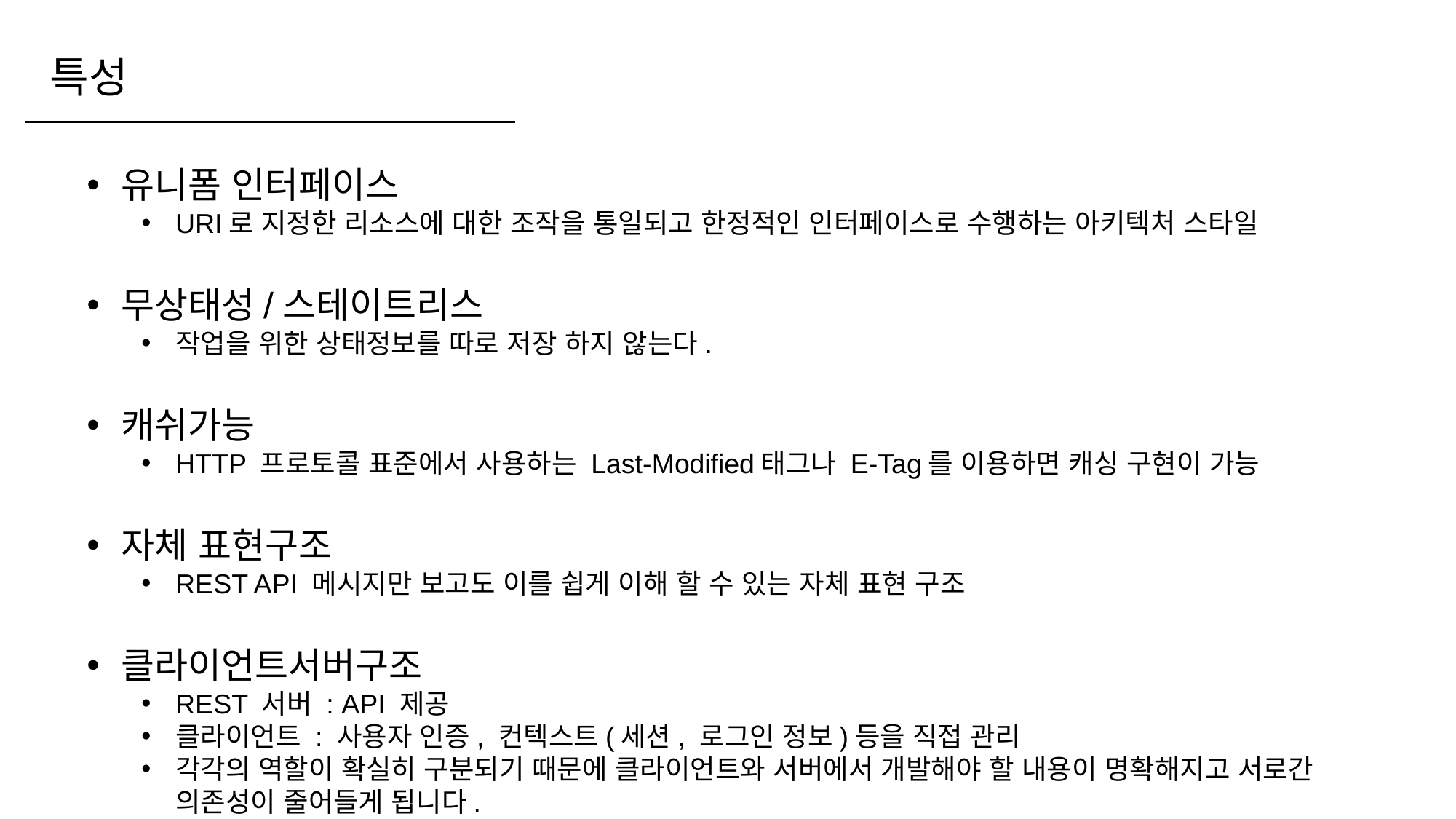

특성
유니폼 인터페이스
URI로 지정한 리소스에 대한 조작을 통일되고 한정적인 인터페이스로 수행하는 아키텍처 스타일

무상태성/스테이트리스
작업을 위한 상태정보를 따로 저장 하지 않는다.

캐쉬가능
HTTP 프로토콜 표준에서 사용하는 Last-Modified태그나 E-Tag를 이용하면 캐싱 구현이 가능

자체 표현구조
REST API 메시지만 보고도 이를 쉽게 이해 할 수 있는 자체 표현 구조

클라이언트서버구조
REST 서버 : API 제공
클라이언트 : 사용자 인증, 컨텍스트(세션, 로그인 정보)등을 직접 관리
각각의 역할이 확실히 구분되기 때문에 클라이언트와 서버에서 개발해야 할 내용이 명확해지고 서로간 의존성이 줄어들게 됩니다.